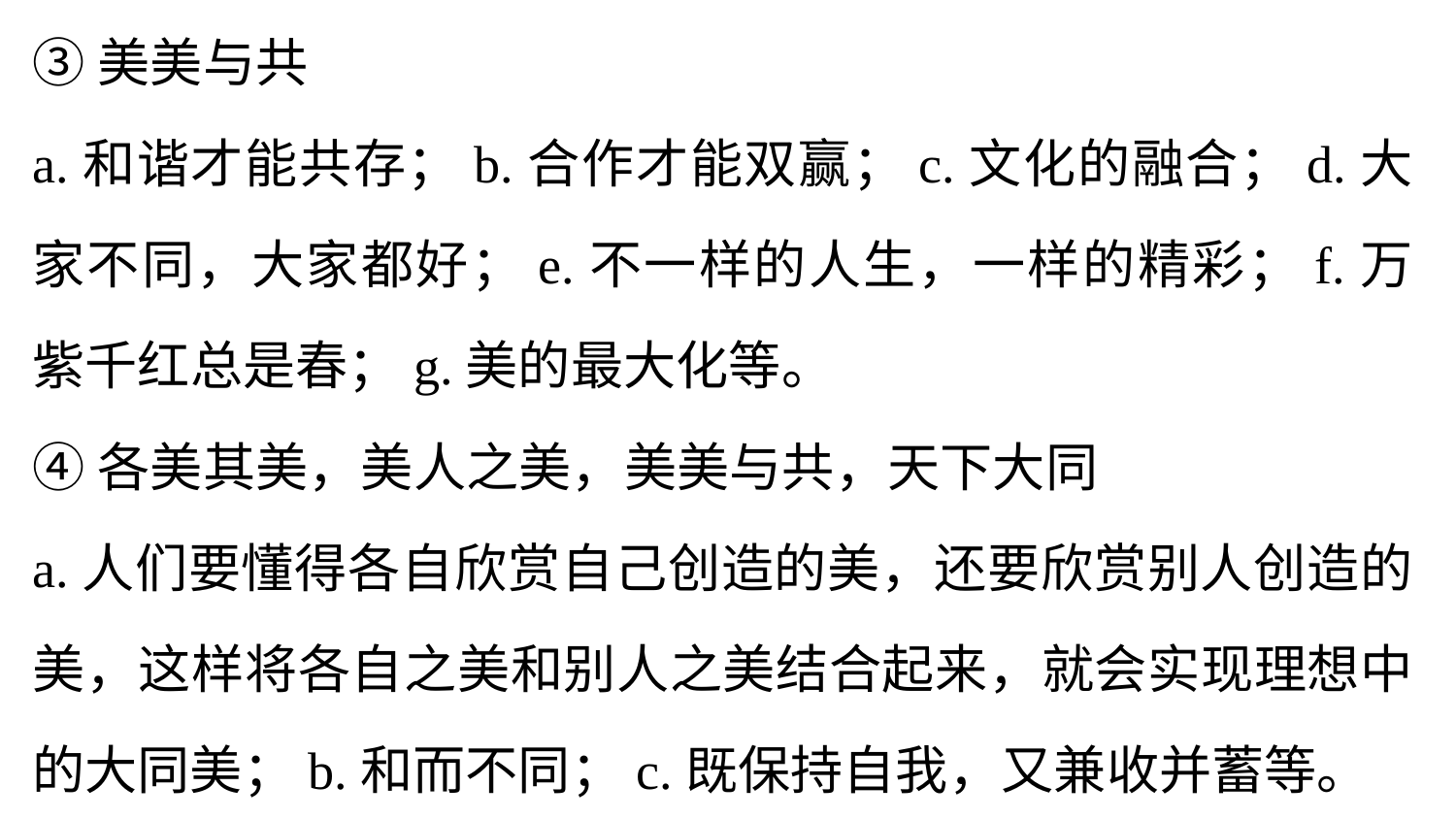

③美美与共
a.和谐才能共存；b.合作才能双赢；c.文化的融合；d.大家不同，大家都好；e.不一样的人生，一样的精彩；f.万紫千红总是春；g.美的最大化等。
④各美其美，美人之美，美美与共，天下大同
a.人们要懂得各自欣赏自己创造的美，还要欣赏别人创造的美，这样将各自之美和别人之美结合起来，就会实现理想中的大同美；b.和而不同；c.既保持自我，又兼收并蓄等。